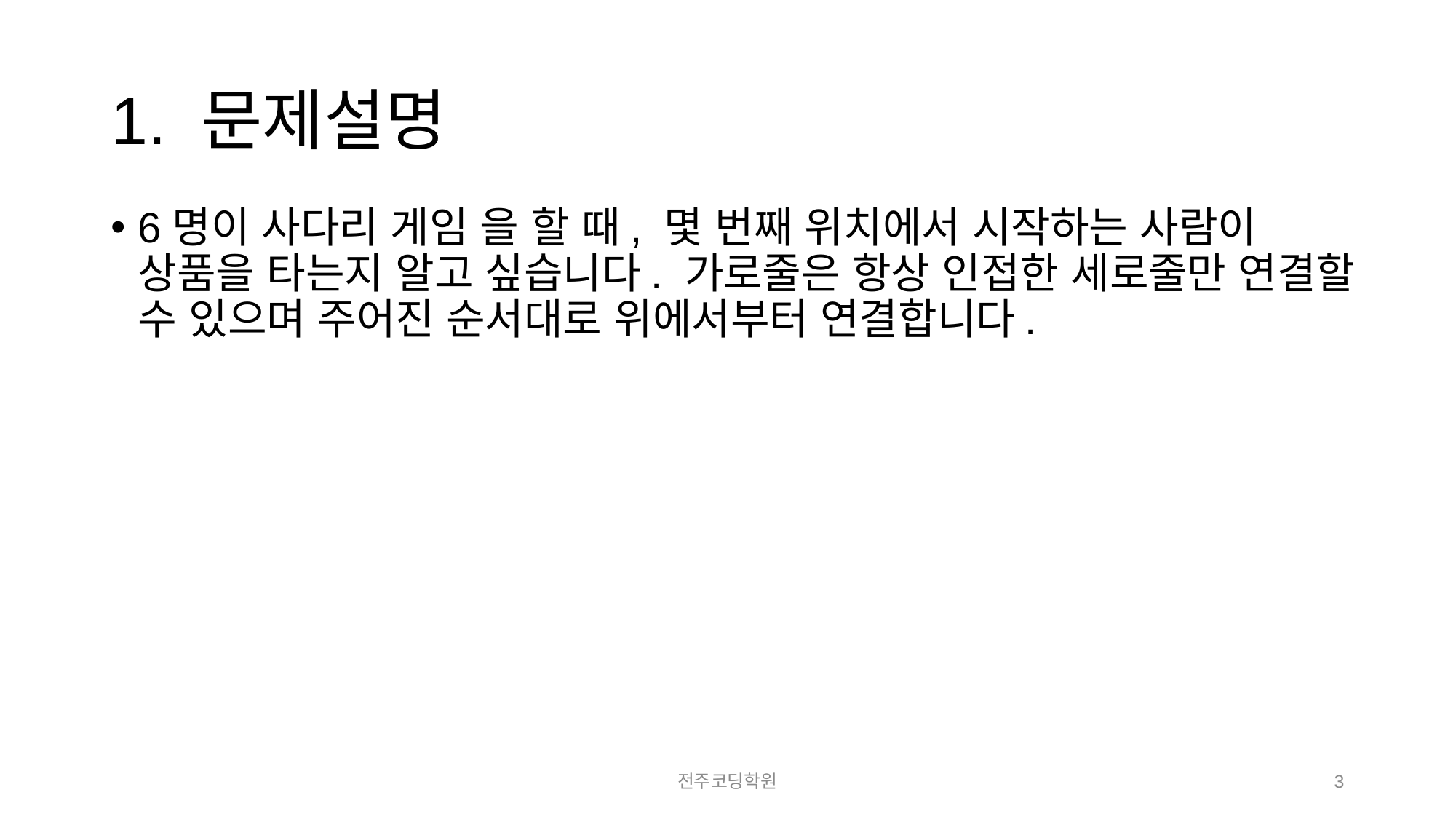

# 1. 문제설명
6명이 사다리 게임 을 할 때, 몇 번째 위치에서 시작하는 사람이 상품을 타는지 알고 싶습니다. 가로줄은 항상 인접한 세로줄만 연결할 수 있으며 주어진 순서대로 위에서부터 연결합니다.
전주코딩학원
3